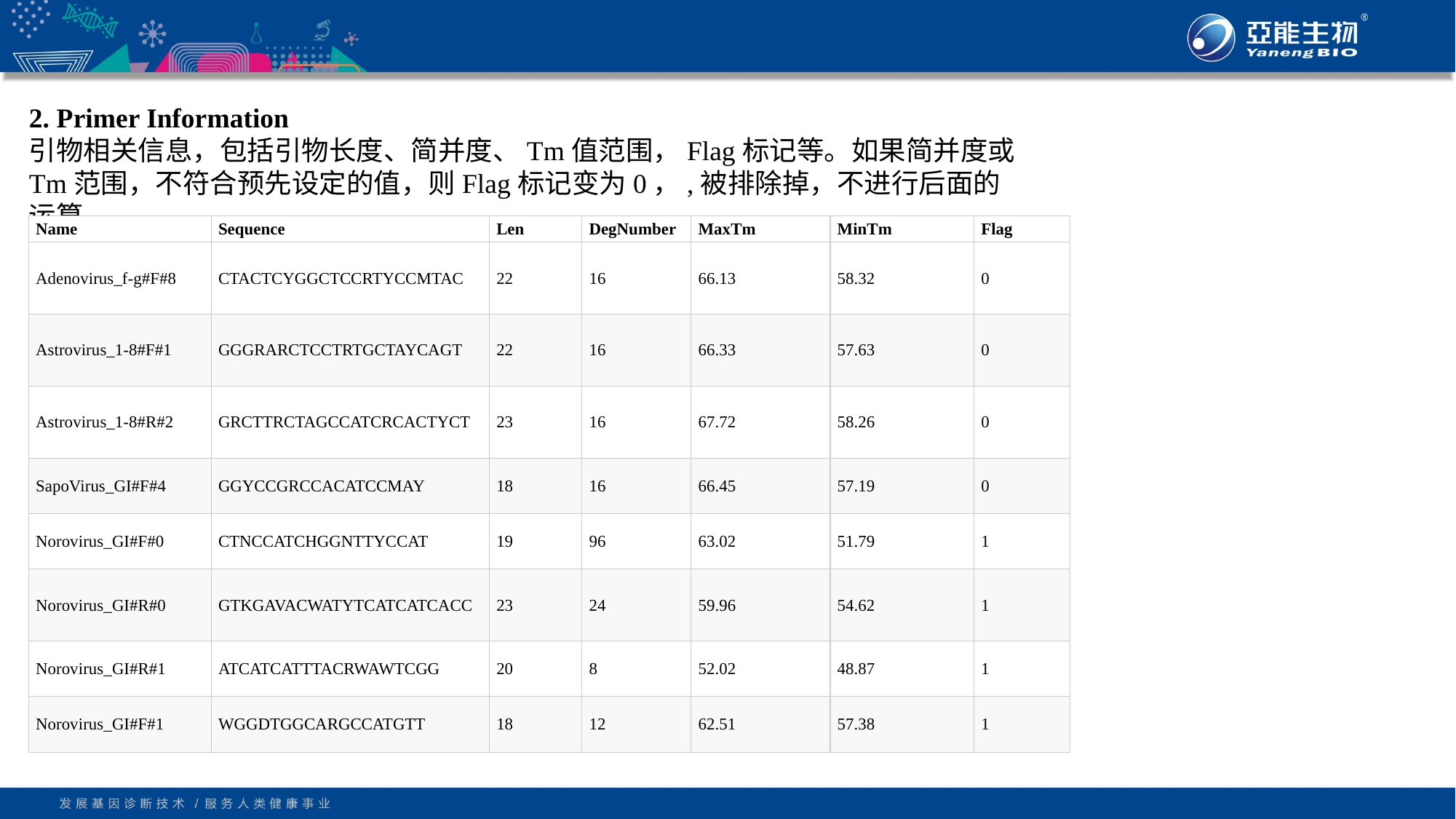

2. Primer Information
引物相关信息，包括引物长度、简并度、Tm值范围，Flag标记等。如果简并度或Tm范围，不符合预先设定的值，则Flag标记变为0，,被排除掉，不进行后面的运算。
| Name | Sequence | Len | DegNumber | MaxTm | MinTm | Flag |
| --- | --- | --- | --- | --- | --- | --- |
| Adenovirus\_f-g#F#8 | CTACTCYGGCTCCRTYCCMTAC | 22 | 16 | 66.13 | 58.32 | 0 |
| Astrovirus\_1-8#F#1 | GGGRARCTCCTRTGCTAYCAGT | 22 | 16 | 66.33 | 57.63 | 0 |
| Astrovirus\_1-8#R#2 | GRCTTRCTAGCCATCRCACTYCT | 23 | 16 | 67.72 | 58.26 | 0 |
| SapoVirus\_GI#F#4 | GGYCCGRCCACATCCMAY | 18 | 16 | 66.45 | 57.19 | 0 |
| Norovirus\_GI#F#0 | CTNCCATCHGGNTTYCCAT | 19 | 96 | 63.02 | 51.79 | 1 |
| Norovirus\_GI#R#0 | GTKGAVACWATYTCATCATCACC | 23 | 24 | 59.96 | 54.62 | 1 |
| Norovirus\_GI#R#1 | ATCATCATTTACRWAWTCGG | 20 | 8 | 52.02 | 48.87 | 1 |
| Norovirus\_GI#F#1 | WGGDTGGCARGCCATGTT | 18 | 12 | 62.51 | 57.38 | 1 |